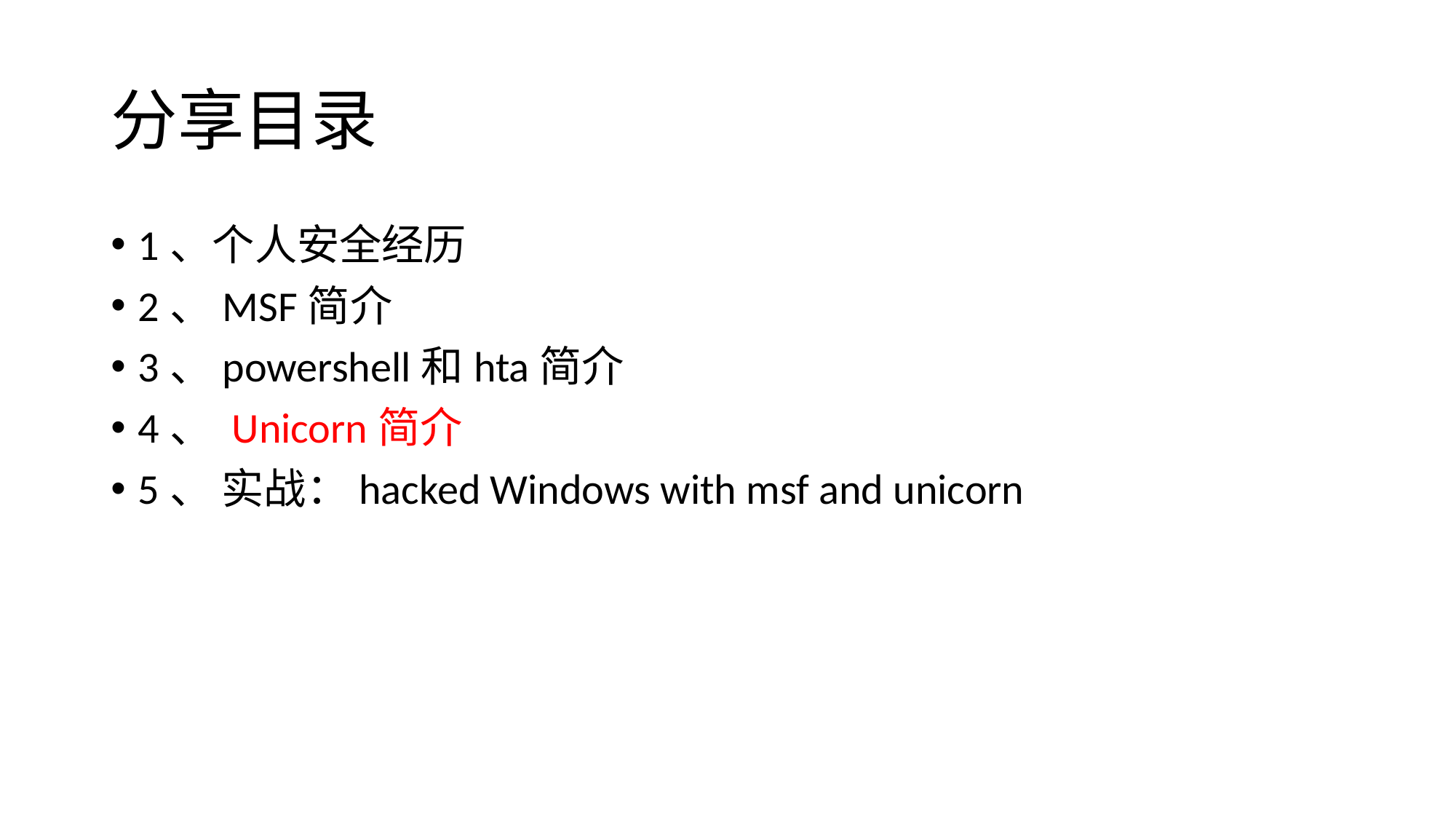

# 分享目录
1、个人安全经历
2、MSF简介
3、powershell和hta简介
4、 Unicorn简介
5、 实战：hacked Windows with msf and unicorn